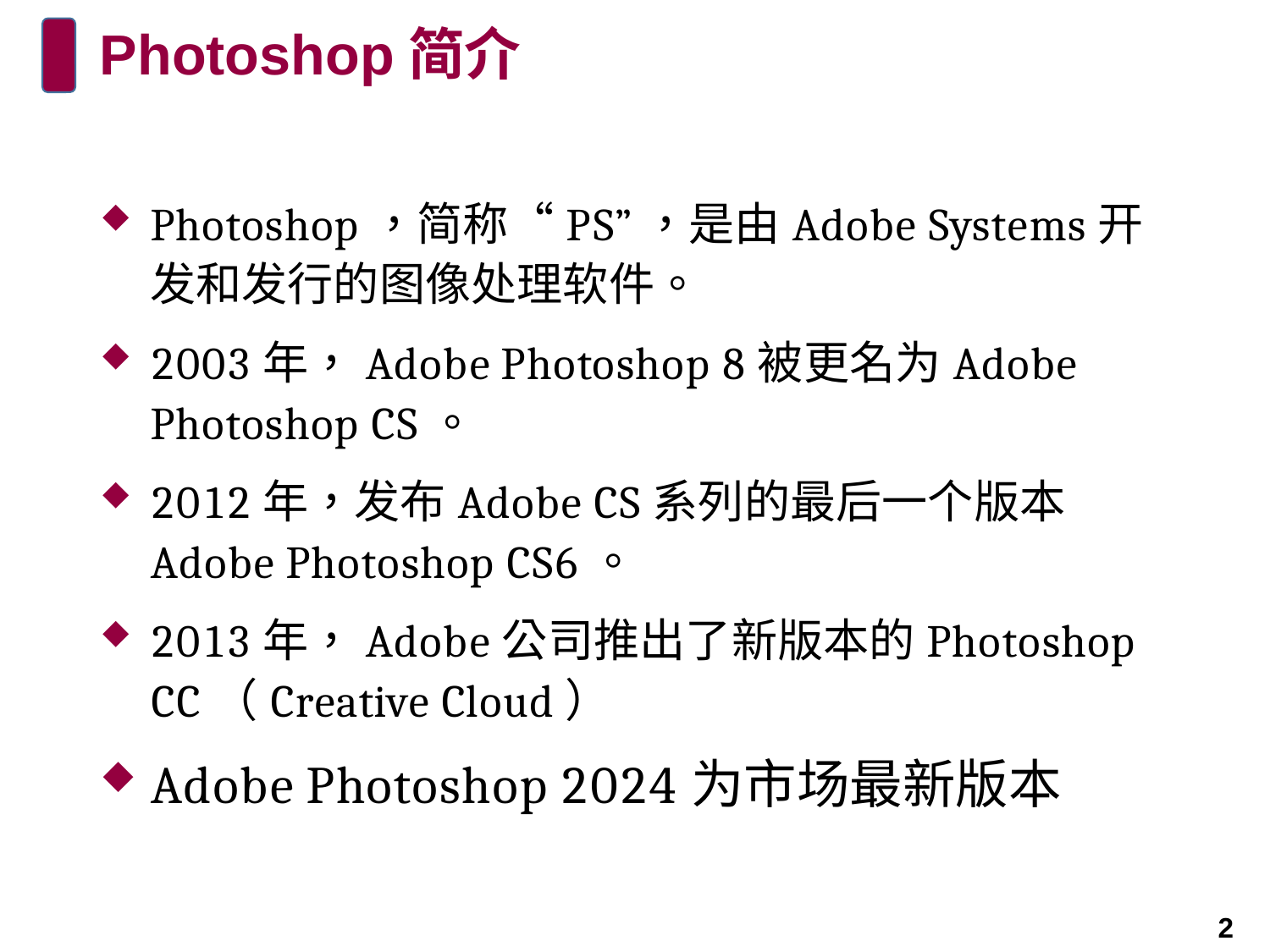

# Photoshop简介
Photoshop，简称“PS”，是由Adobe Systems开发和发行的图像处理软件。
2003年，Adobe Photoshop 8被更名为Adobe Photoshop CS。
2012年，发布Adobe CS系列的最后一个版本Adobe Photoshop CS6。
2013年，Adobe公司推出了新版本的Photoshop CC（Creative Cloud）
Adobe Photoshop 2024为市场最新版本
2